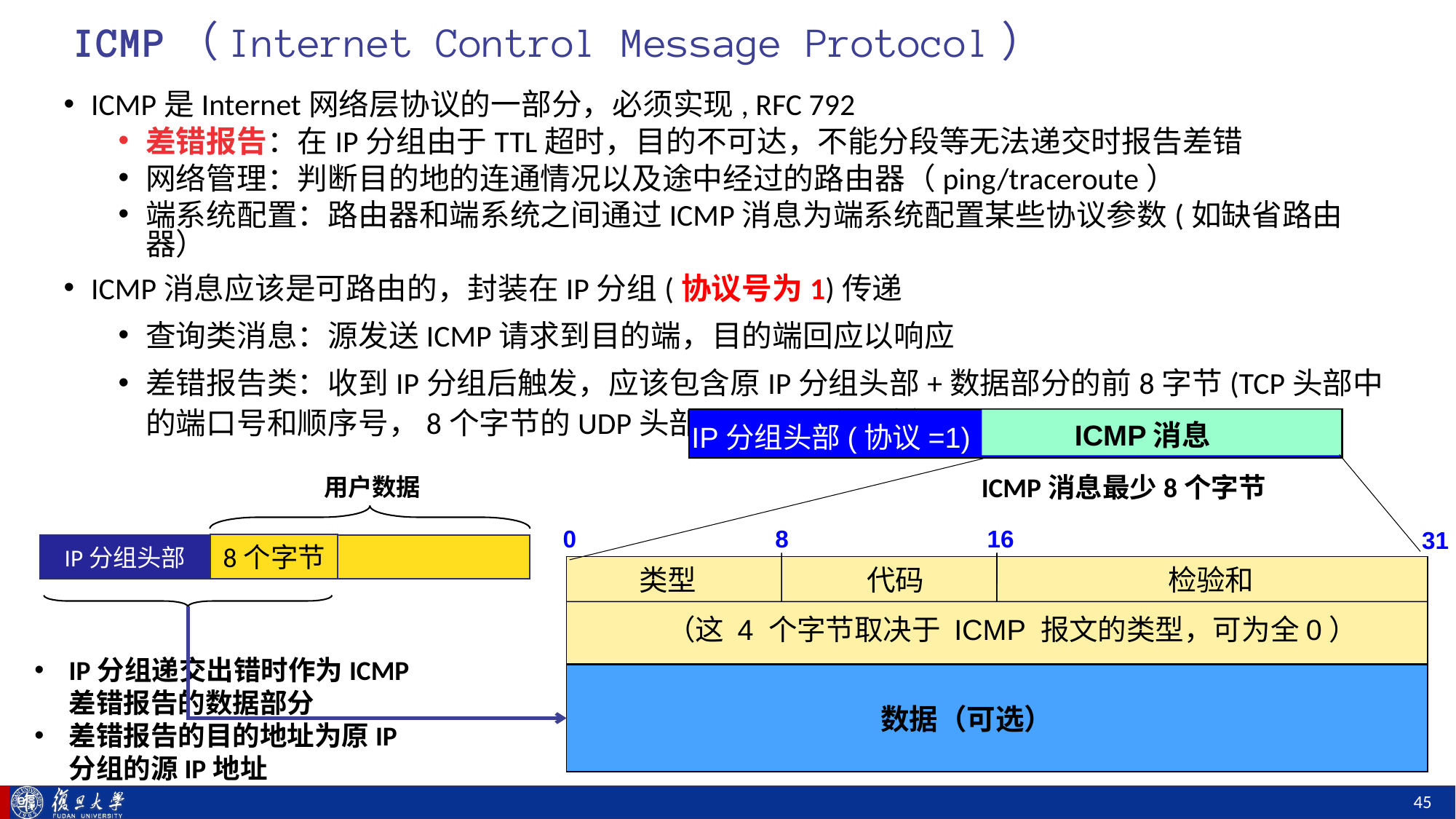

# ICMP（Internet Control Message Protocol）
ICMP是Internet网络层协议的一部分，必须实现, RFC 792
差错报告：在IP分组由于TTL超时，目的不可达，不能分段等无法递交时报告差错
网络管理：判断目的地的连通情况以及途中经过的路由器（ping/traceroute）
端系统配置：路由器和端系统之间通过ICMP消息为端系统配置某些协议参数(如缺省路由器）
ICMP消息应该是可路由的，封装在IP分组(协议号为1)传递
查询类消息：源发送ICMP请求到目的端，目的端回应以响应
差错报告类：收到IP分组后触发，应该包含原IP分组头部+数据部分的前8字节(TCP头部中的端口号和顺序号，8个字节的UDP头部的端口号等信息）

ICMP消息
IP分组头部(协议=1)
ICMP消息最少8个字节

0
8
16
31

代码
检验和
类型
（这 4 个字节取决于 ICMP 报文的类型，可为全0）

数据（可选）

用户数据
8个字节

IP分组头部
IP分组递交出错时作为ICMP差错报告的数据部分
差错报告的目的地址为原IP分组的源IP地址